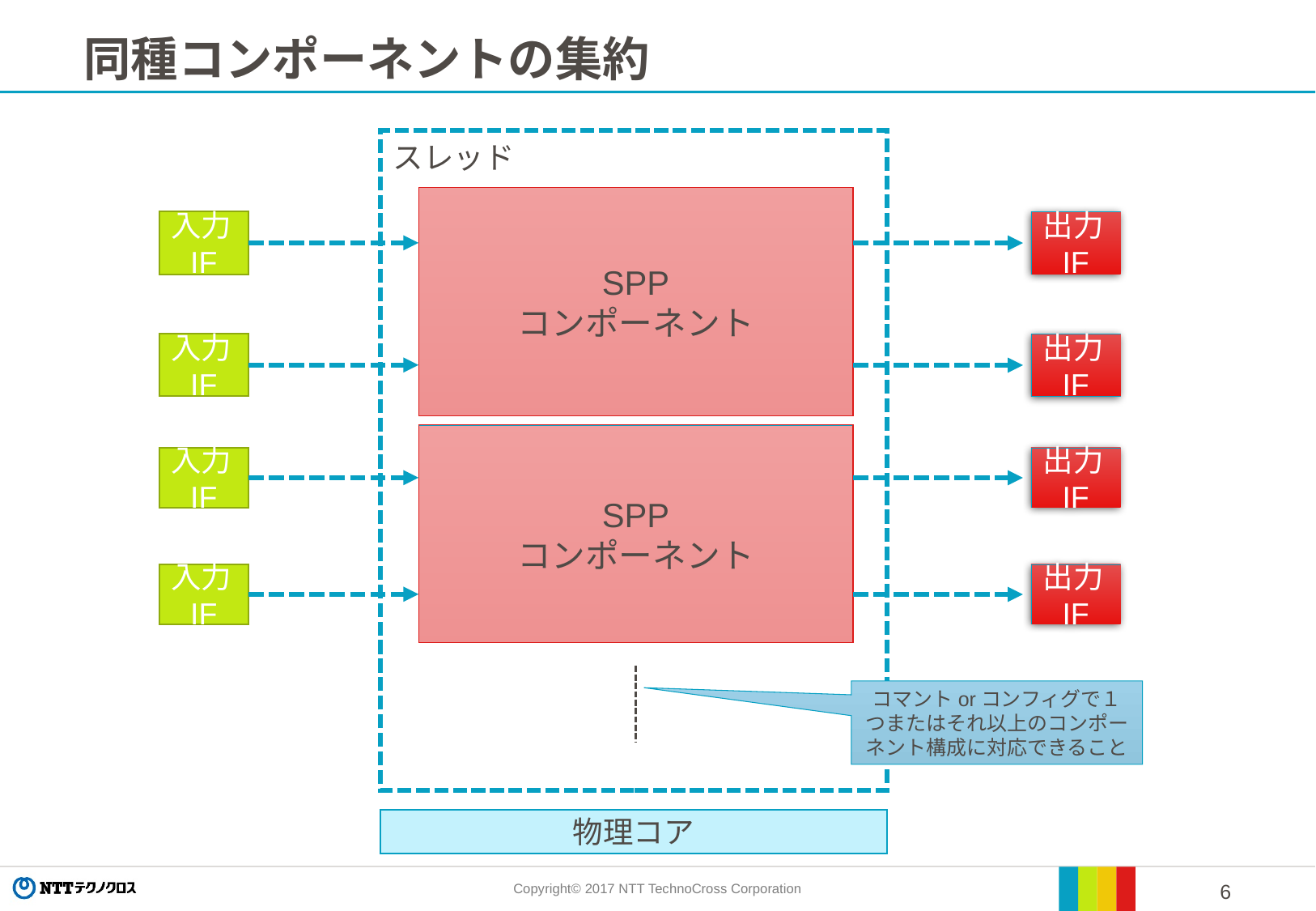

# 同種コンポーネントの集約

スレッド
SPP
コンポーネント
入力IF
出力IF
入力IF
出力IF
SPP
コンポーネント
入力IF
出力IF
入力IF
出力IF
コマントorコンフィグで１つまたはそれ以上のコンポーネント構成に対応できること
物理コア